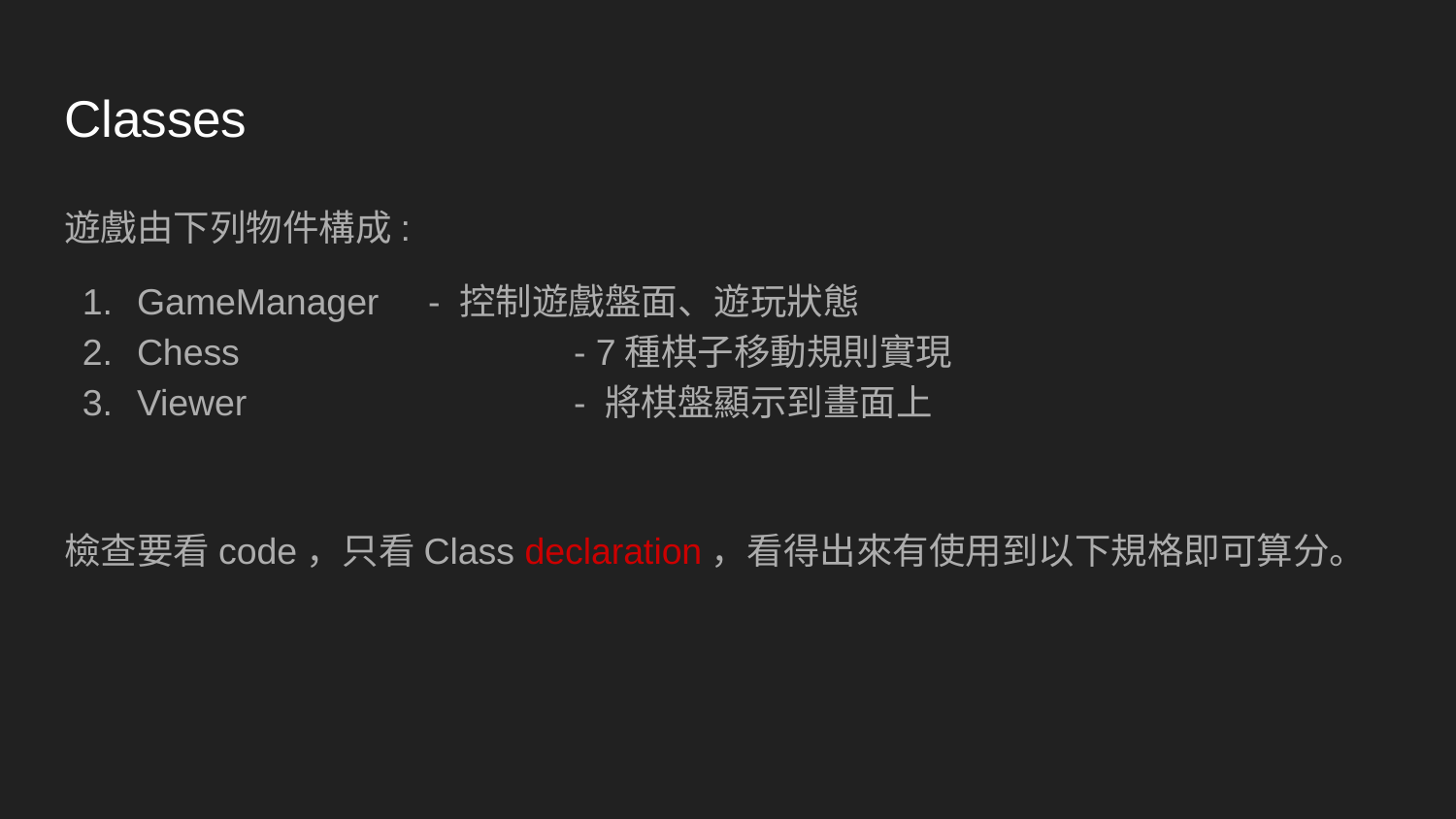

# Classes
遊戲由下列物件構成:
GameManager 	- 控制遊戲盤面、遊玩狀態
Chess 			- 7種棋子移動規則實現
Viewer			- 將棋盤顯示到畫面上

檢查要看code，只看Class declaration，看得出來有使用到以下規格即可算分。